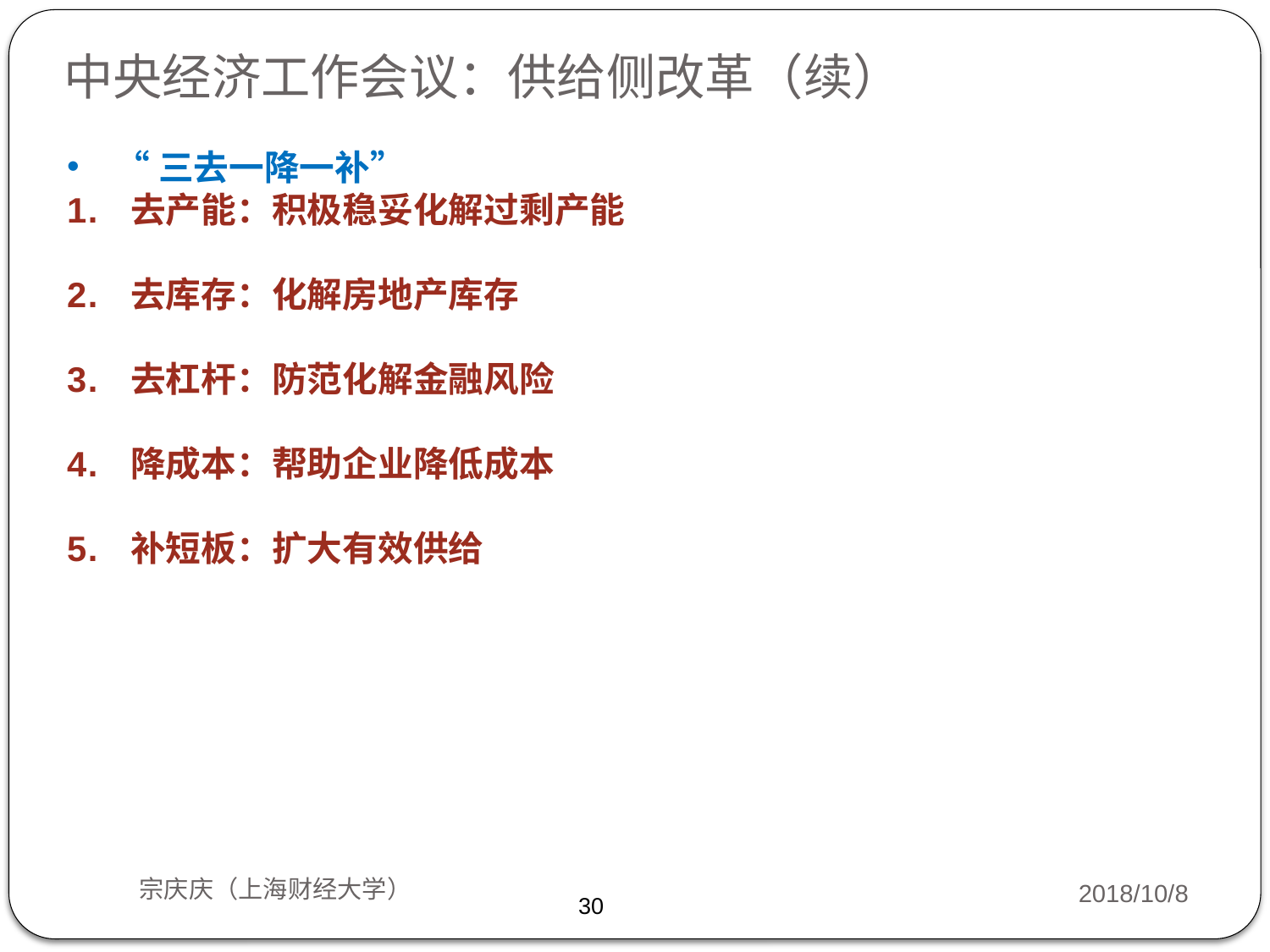

中央经济工作会议：供给侧改革（续）
“三去一降一补”
去产能：积极稳妥化解过剩产能

去库存：化解房地产库存

去杠杆：防范化解金融风险

降成本：帮助企业降低成本

补短板：扩大有效供给

宗庆庆（上海财经大学）
2018/10/8
30